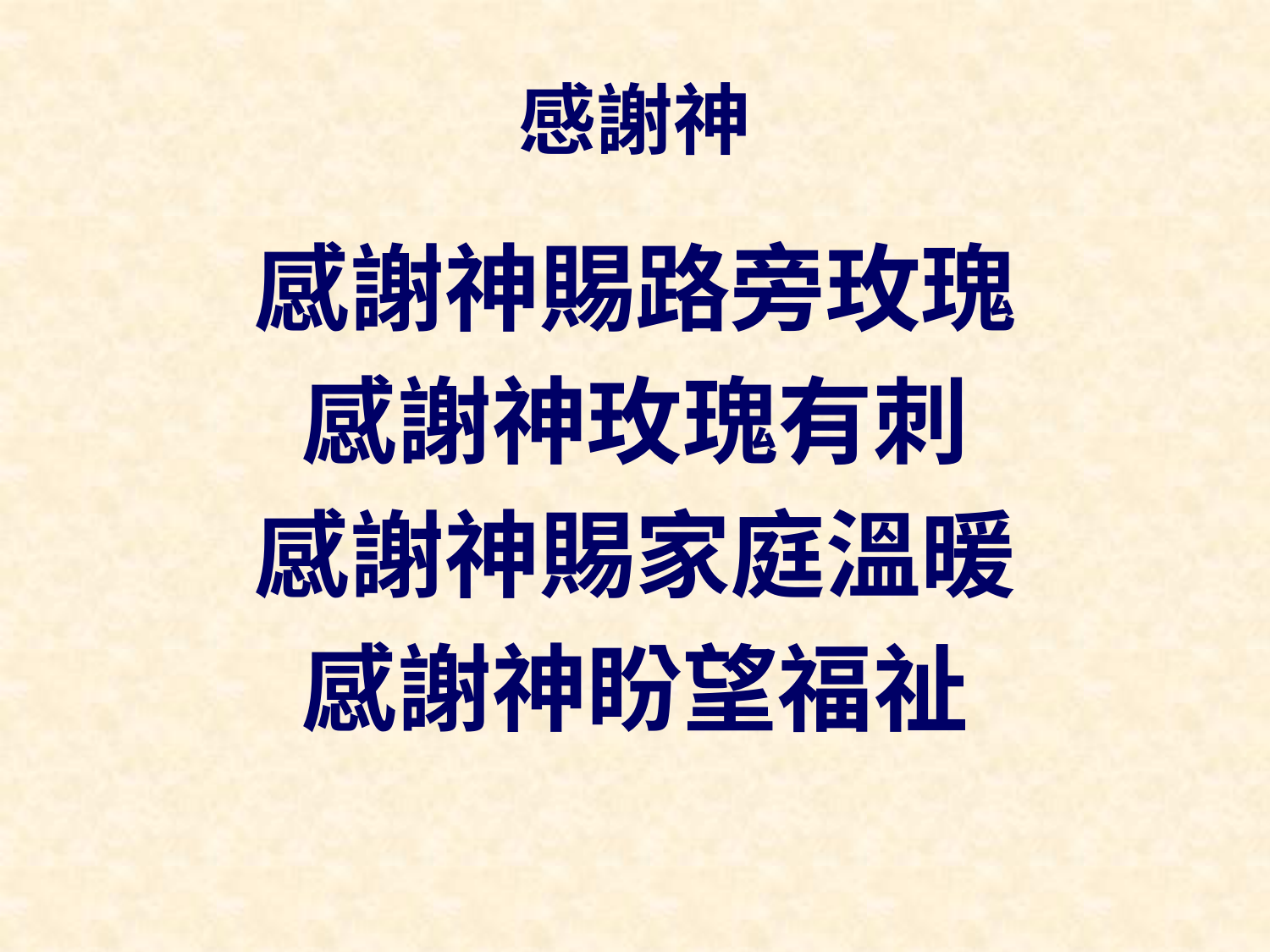

# 感謝神
感謝神賜路旁玫瑰
感謝神玫瑰有刺
感謝神賜家庭溫暖
感謝神盼望福祉